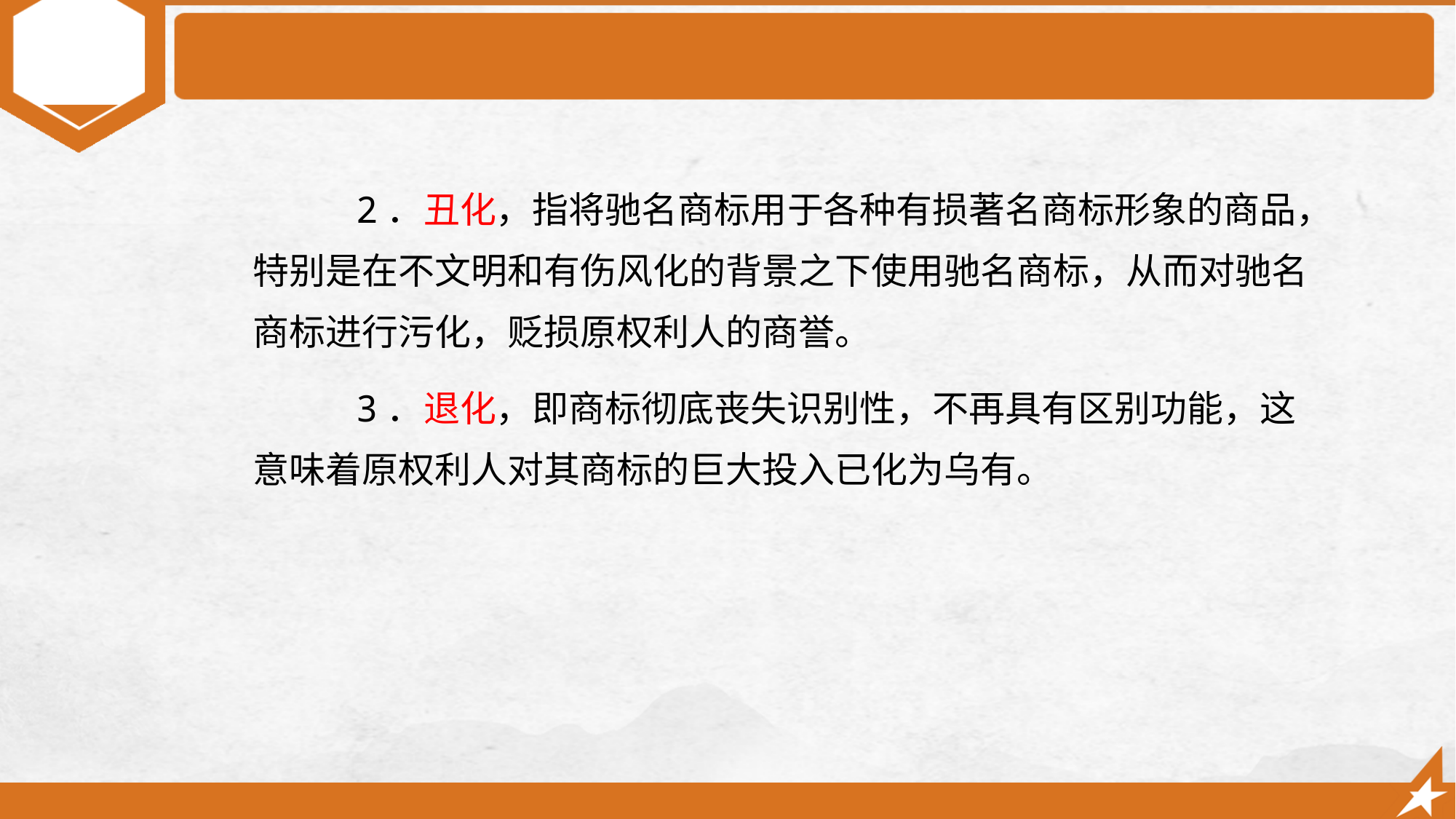

2．丑化，指将驰名商标用于各种有损著名商标形象的商品，特别是在不文明和有伤风化的背景之下使用驰名商标，从而对驰名商标进行污化，贬损原权利人的商誉。
      3．退化，即商标彻底丧失识别性，不再具有区别功能，这意味着原权利人对其商标的巨大投入已化为乌有。